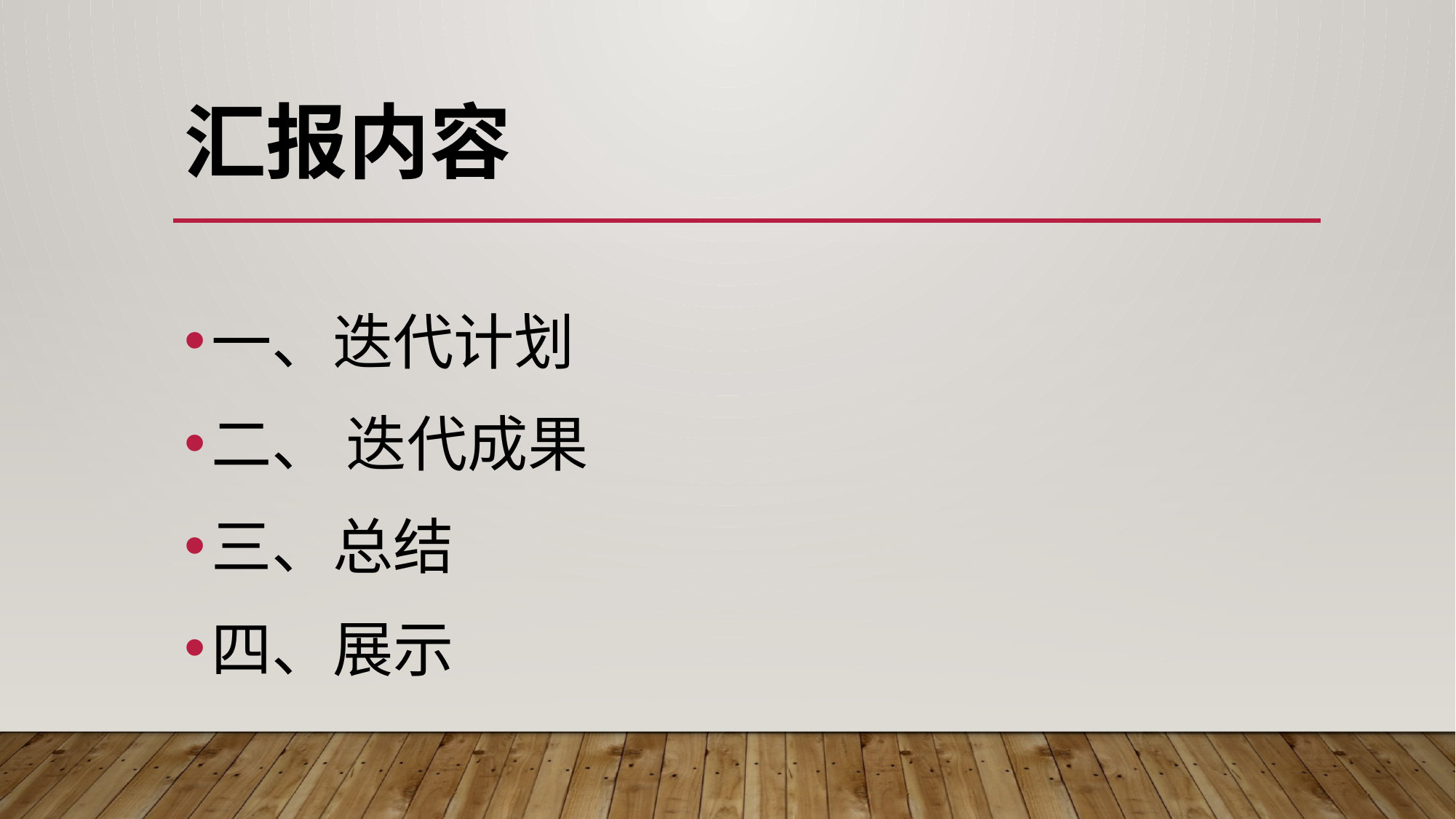

# 汇报内容
一、迭代计划
二、 迭代成果
三、总结
四、展示